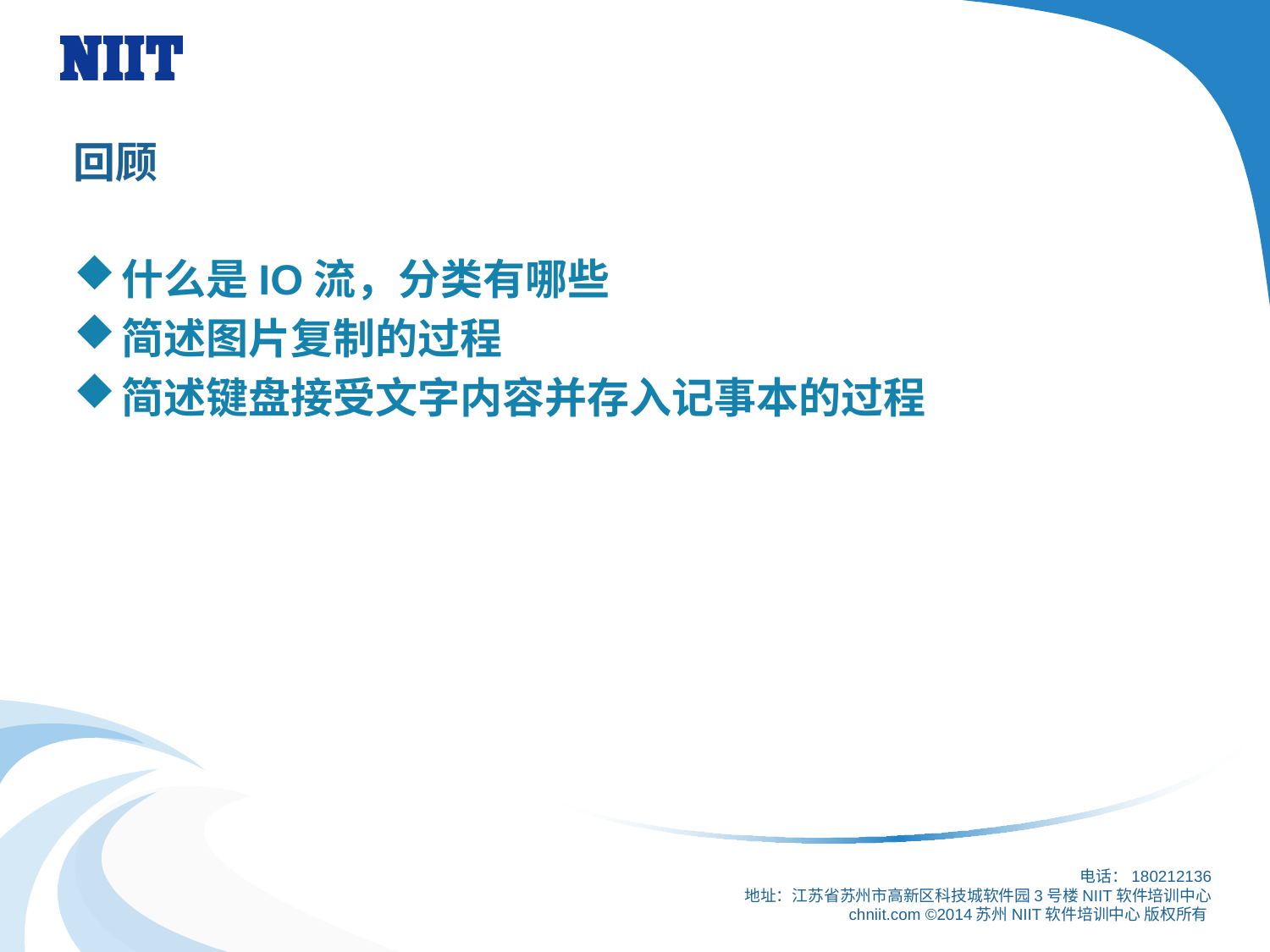

# 回顾
什么是IO流，分类有哪些
简述图片复制的过程
简述键盘接受文字内容并存入记事本的过程